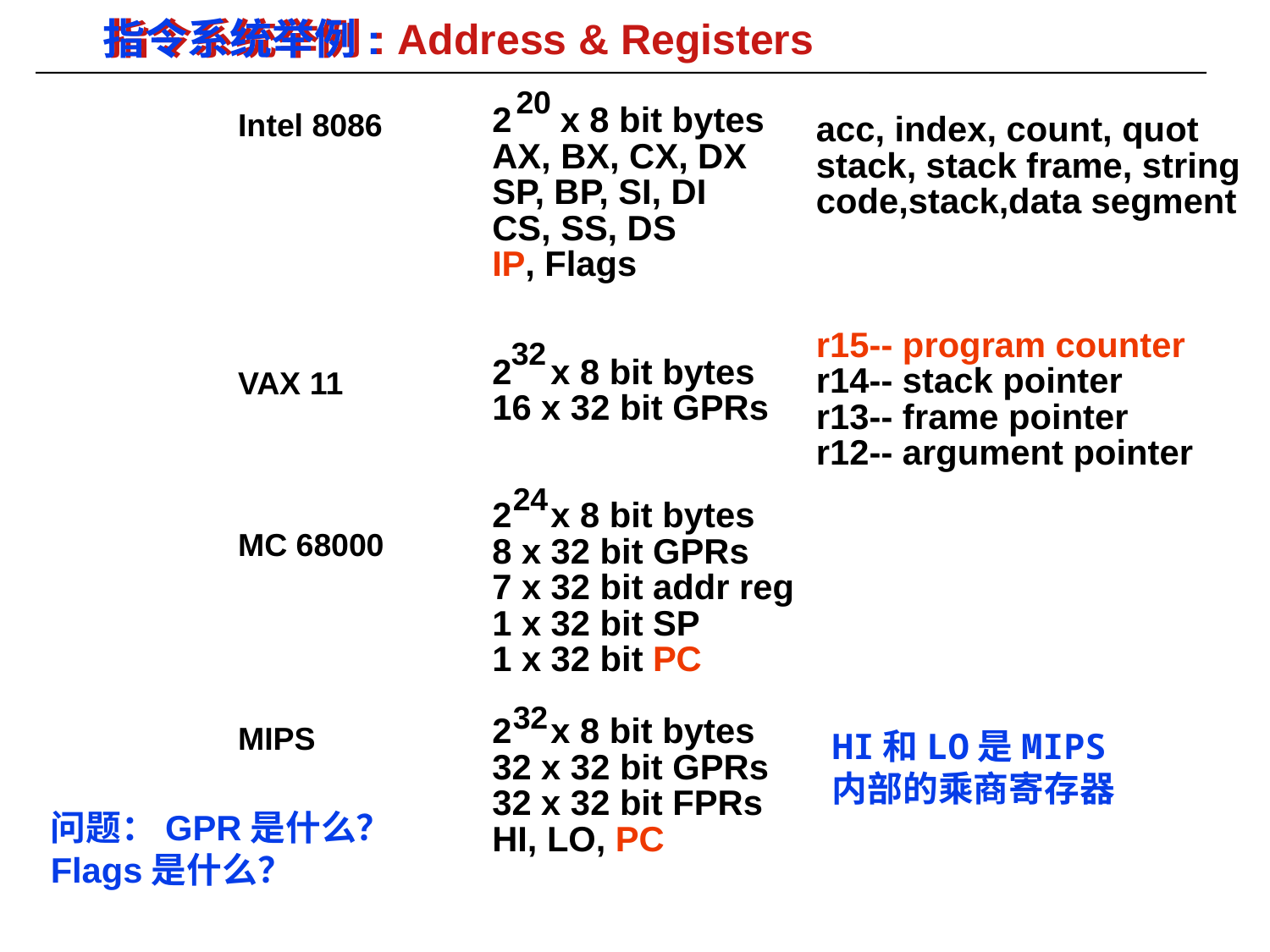

# 指令系统举例: Address & Registers
指令系统举例:
20
2     x 8 bit bytes
AX, BX, CX, DX
SP, BP, SI, DI
CS, SS, DS
IP, Flags

2    x 8 bit bytes
16 x 32 bit GPRs

2    x 8 bit bytes
8 x 32 bit GPRs
7 x 32 bit addr reg
1 x 32 bit SP
1 x 32 bit PC

2    x 8 bit bytes
32 x 32 bit GPRs
32 x 32 bit FPRs
HI, LO, PC
Intel 8086

VAX 11

MC 68000

MIPS
acc, index, count, quot
stack, stack frame, string
code,stack,data segment

r15-- program counter
r14-- stack pointer
r13-- frame pointer
r12-- argument pointer

32
24
32
HI和LO是MIPS内部的乘商寄存器
问题：GPR是什么？Flags是什么？